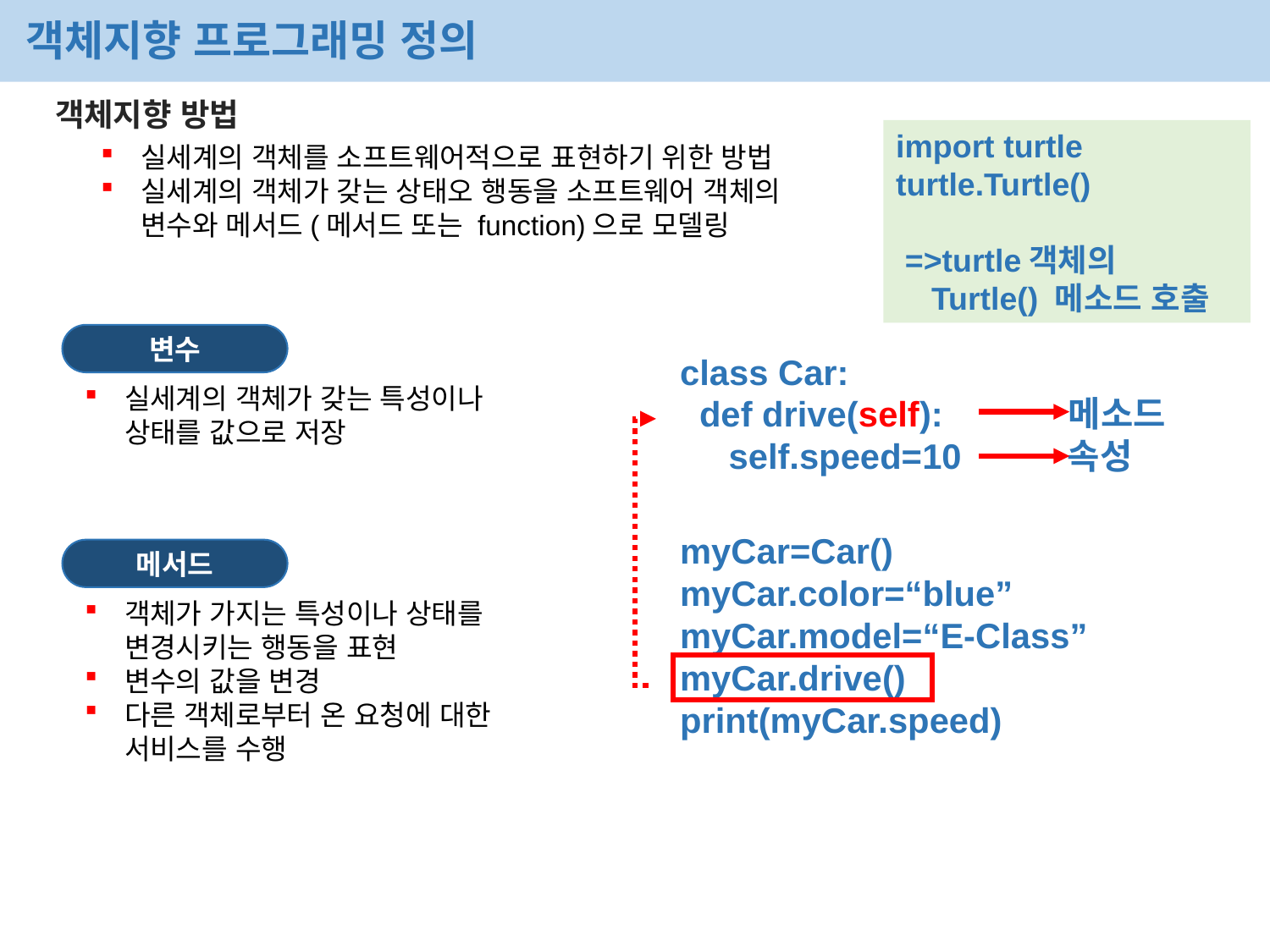

객체지향 프로그래밍 정의
객체지향 방법
import turtle
turtle.Turtle()

 =>turtle객체의
    Turtle() 메소드 호출
실세계의 객체를 소프트웨어적으로 표현하기 위한 방법
실세계의 객체가 갖는 상태오 행동을 소프트웨어 객체의
변수와 메서드(메서드 또는 function)으로 모델링
변수
class Car:
  def drive(self):            메소드
     self.speed=10          속성

myCar=Car()
myCar.color=“blue”
myCar.model=“E-Class”
myCar.drive()
print(myCar.speed)

실세계의 객체가 갖는 특성이나 상태를 값으로 저장
메서드
객체가 가지는 특성이나 상태를 변경시키는 행동을 표현
변수의 값을 변경
다른 객체로부터 온 요청에 대한 서비스를 수행